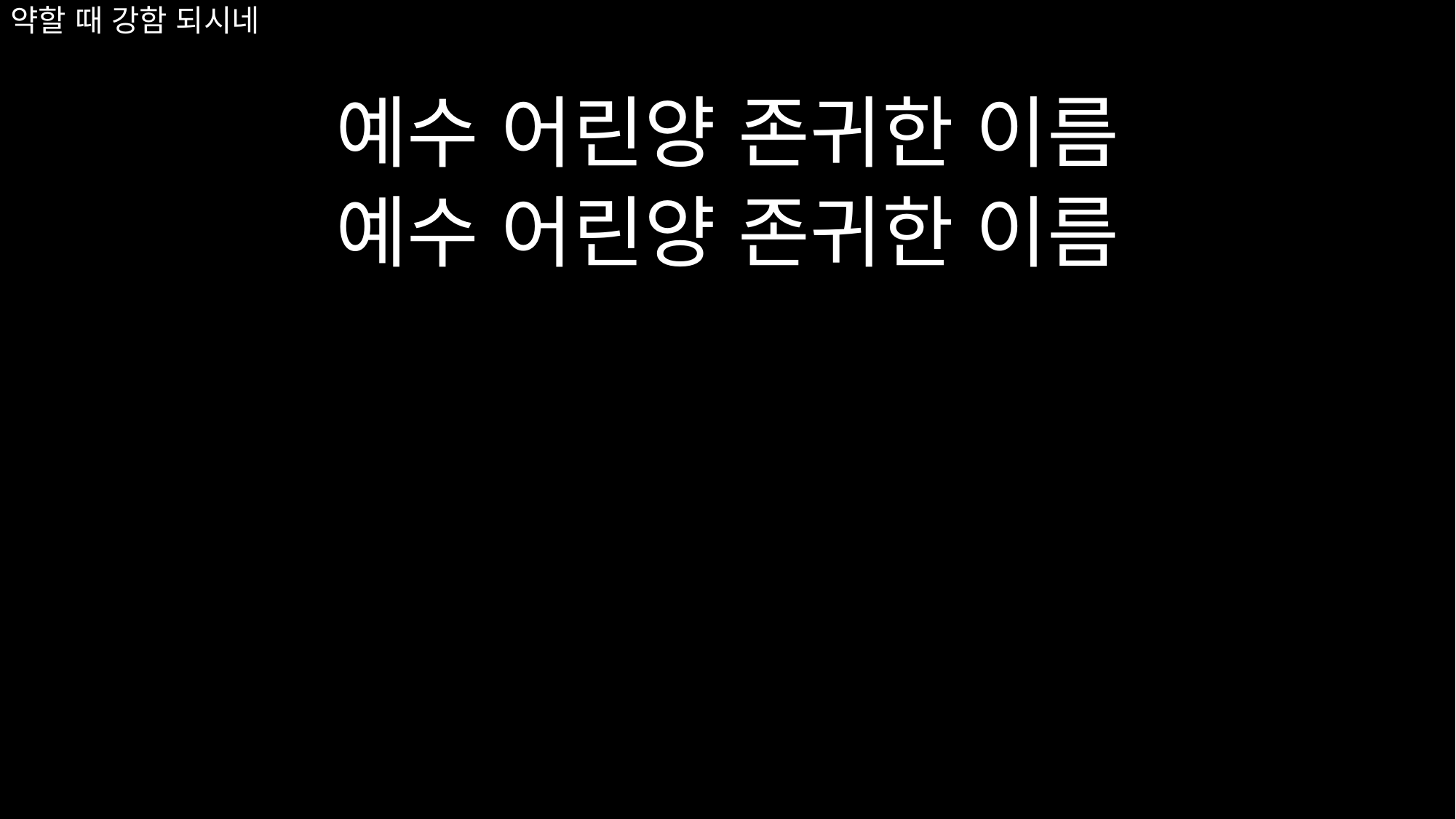

# 약할 때 강함 되시네
예수 어린양 존귀한 이름
예수 어린양 존귀한 이름